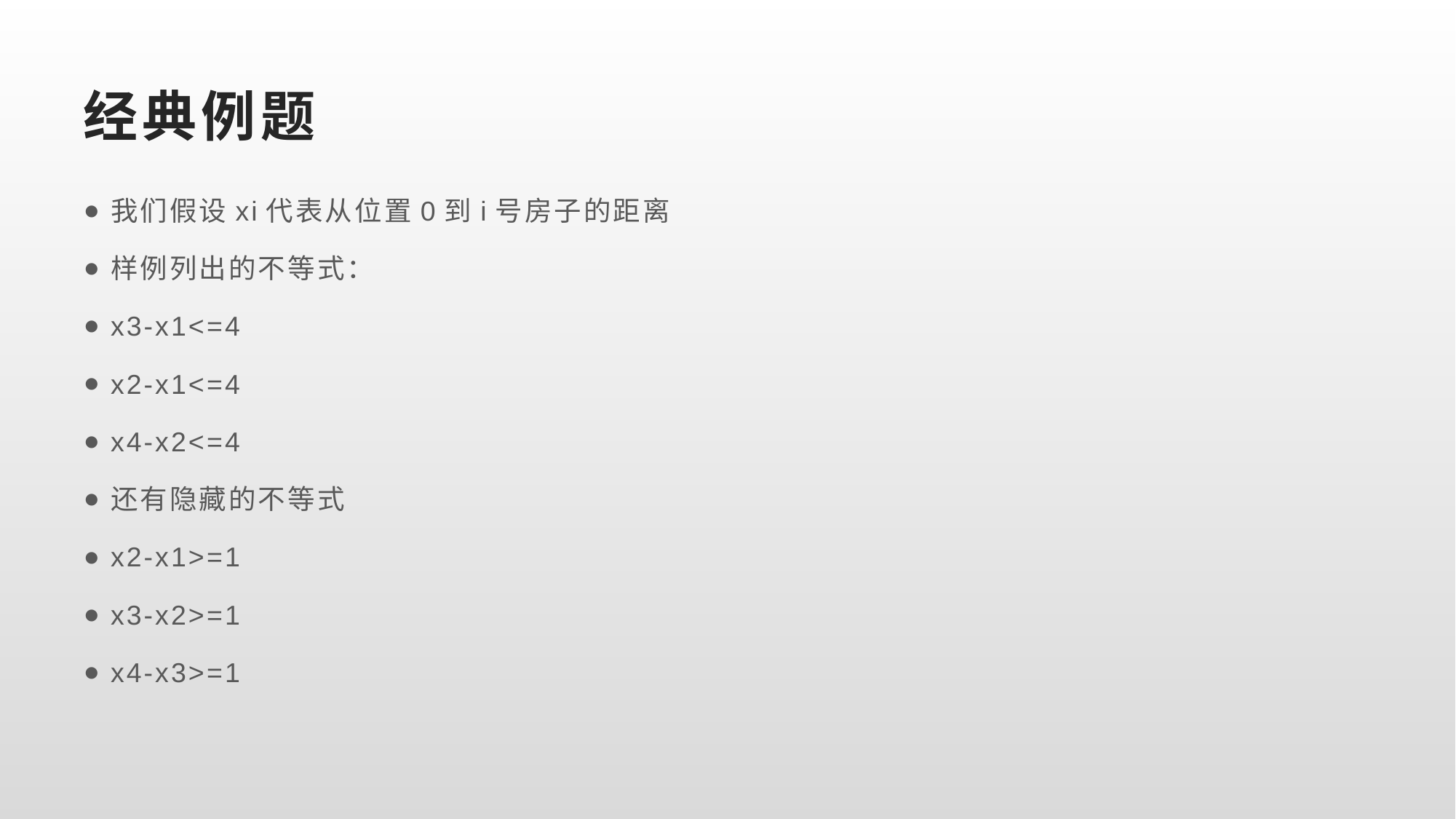

# 经典例题
我们假设xi代表从位置0到i号房子的距离
样例列出的不等式：
x3-x1<=4
x2-x1<=4
x4-x2<=4
还有隐藏的不等式
x2-x1>=1
x3-x2>=1
x4-x3>=1